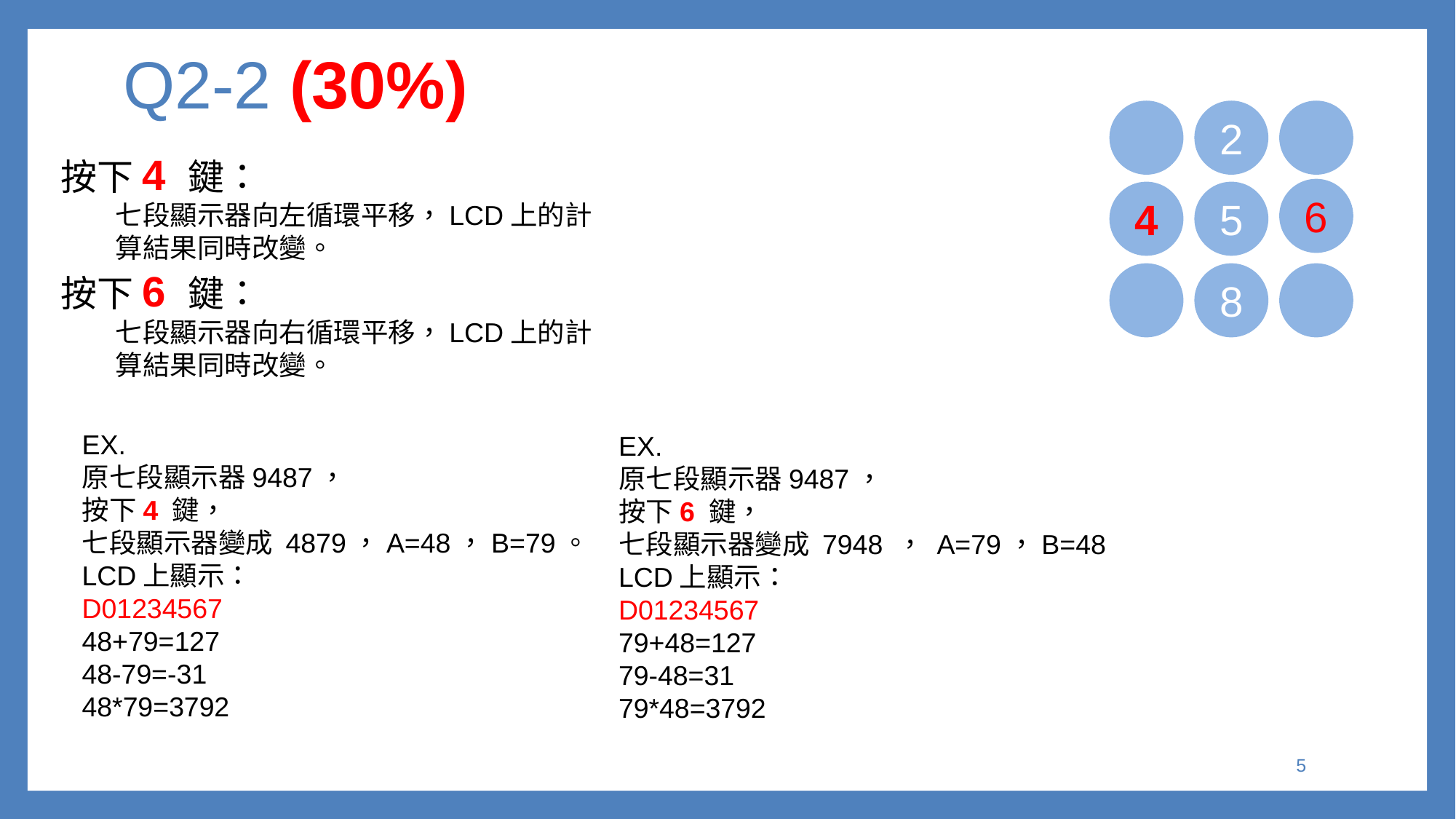

# Q2-2 (30%)
2

6
5
4

8

按下4 鍵：
七段顯示器向左循環平移，LCD上的計算結果同時改變。
按下6 鍵：
七段顯示器向右循環平移，LCD上的計算結果同時改變。
EX.
原七段顯示器9487，
按下4 鍵，
七段顯示器變成 4879，A=48，B=79。
LCD上顯示：
D01234567
48+79=127
48-79=-31
48*79=3792
EX.
原七段顯示器9487，
按下6 鍵，
七段顯示器變成 7948 ， A=79，B=48
LCD上顯示：
D01234567
79+48=127
79-48=31
79*48=3792

5